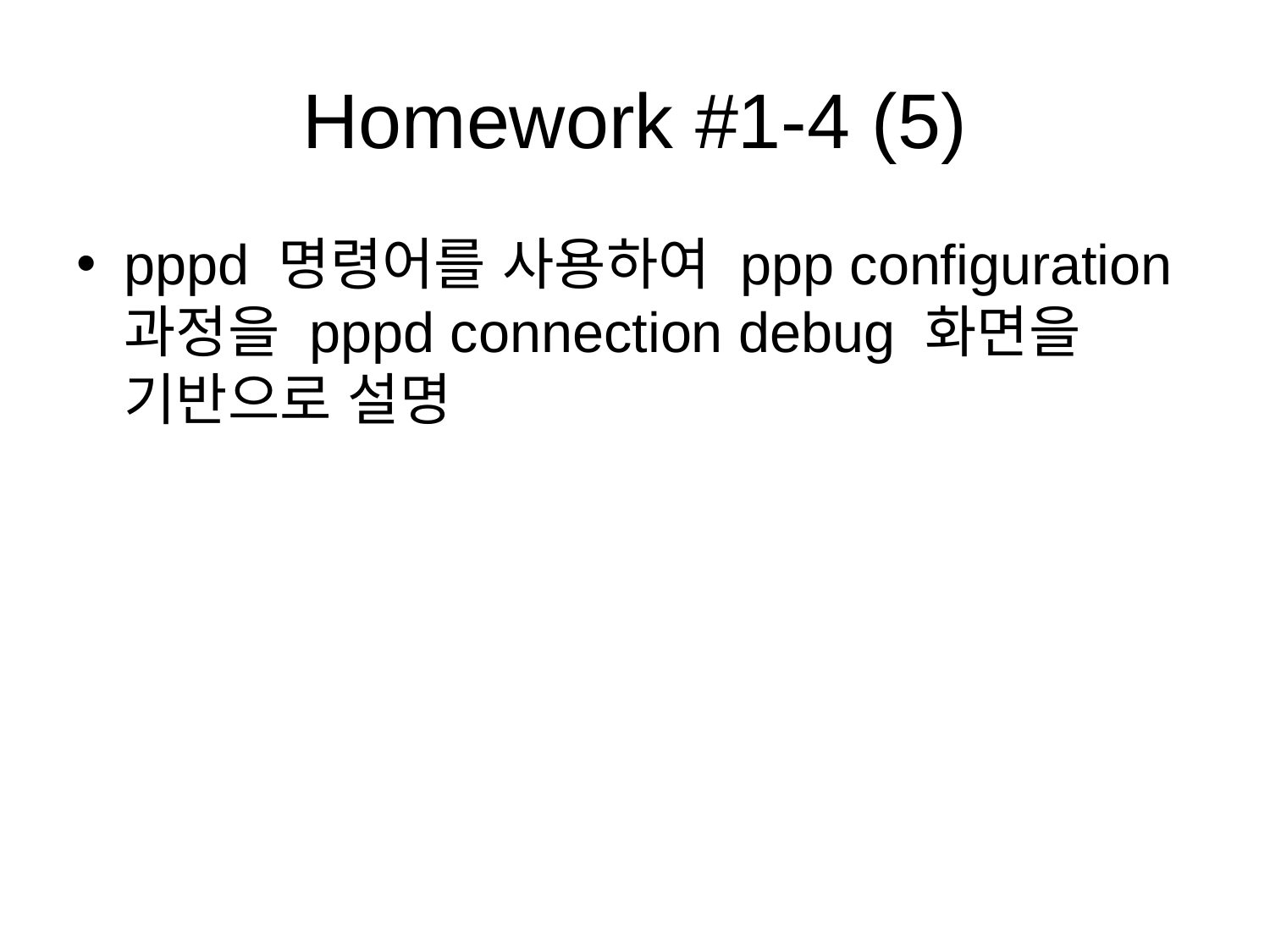

# Homework #1-4 (5)
pppd 명령어를 사용하여 ppp configuration 과정을 pppd connection debug 화면을 기반으로 설명